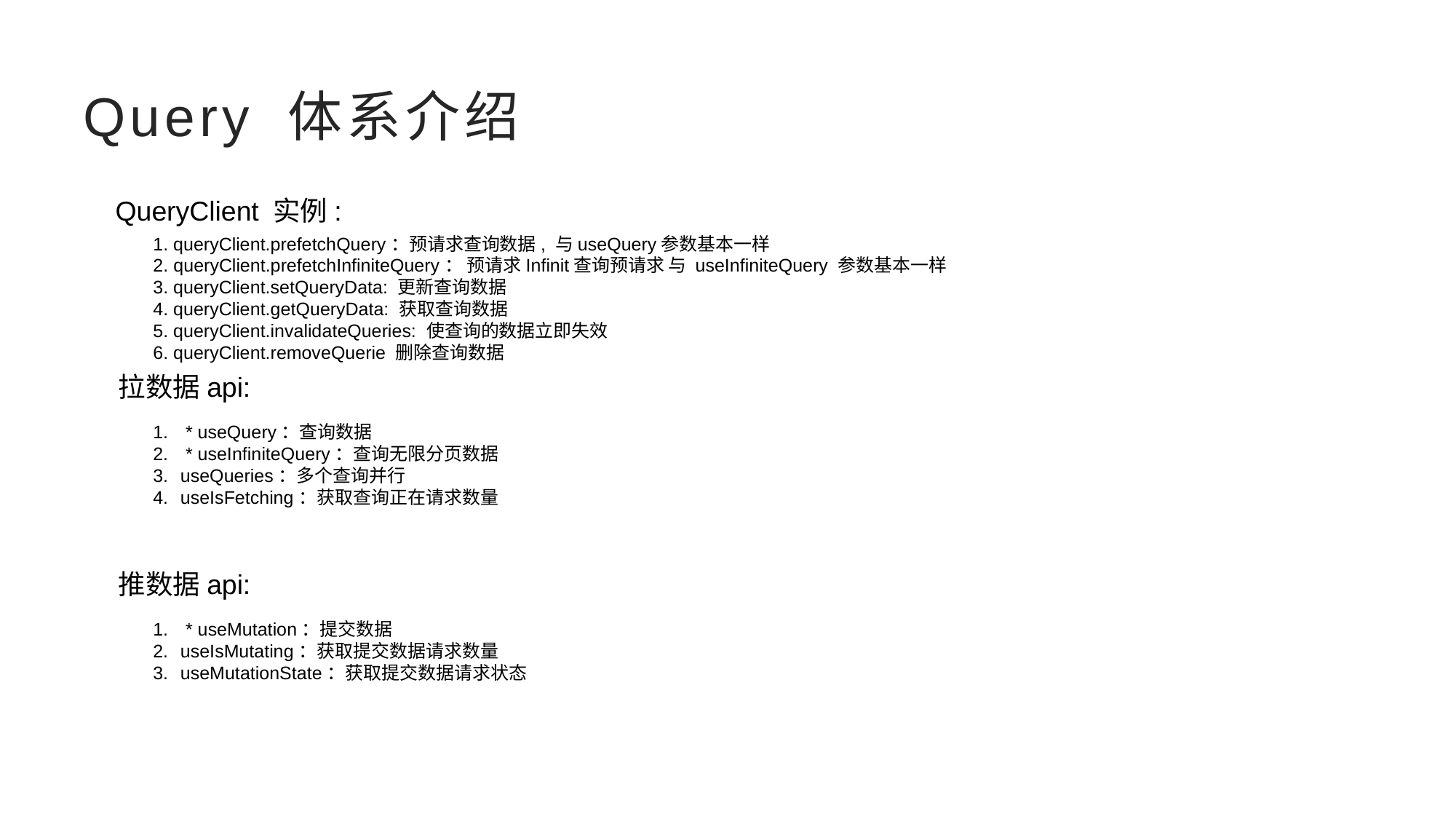

# Query 体系介绍
QueryClient 实例:
1. queryClient.prefetchQuery：预请求查询数据, 与useQuery参数基本一样
2. queryClient.prefetchInfiniteQuery： 预请求Infinit查询预请求 与 useInfiniteQuery 参数基本一样
3. queryClient.setQueryData: 更新查询数据
4. queryClient.getQueryData: 获取查询数据
5. queryClient.invalidateQueries: 使查询的数据立即失效
6. queryClient.removeQuerie 删除查询数据

拉数据api:
 * useQuery：查询数据
 * useInfiniteQuery：查询无限分页数据
useQueries：多个查询并行
useIsFetching：获取查询正在请求数量
推数据api:
 * useMutation：提交数据
useIsMutating：获取提交数据请求数量
useMutationState：获取提交数据请求状态